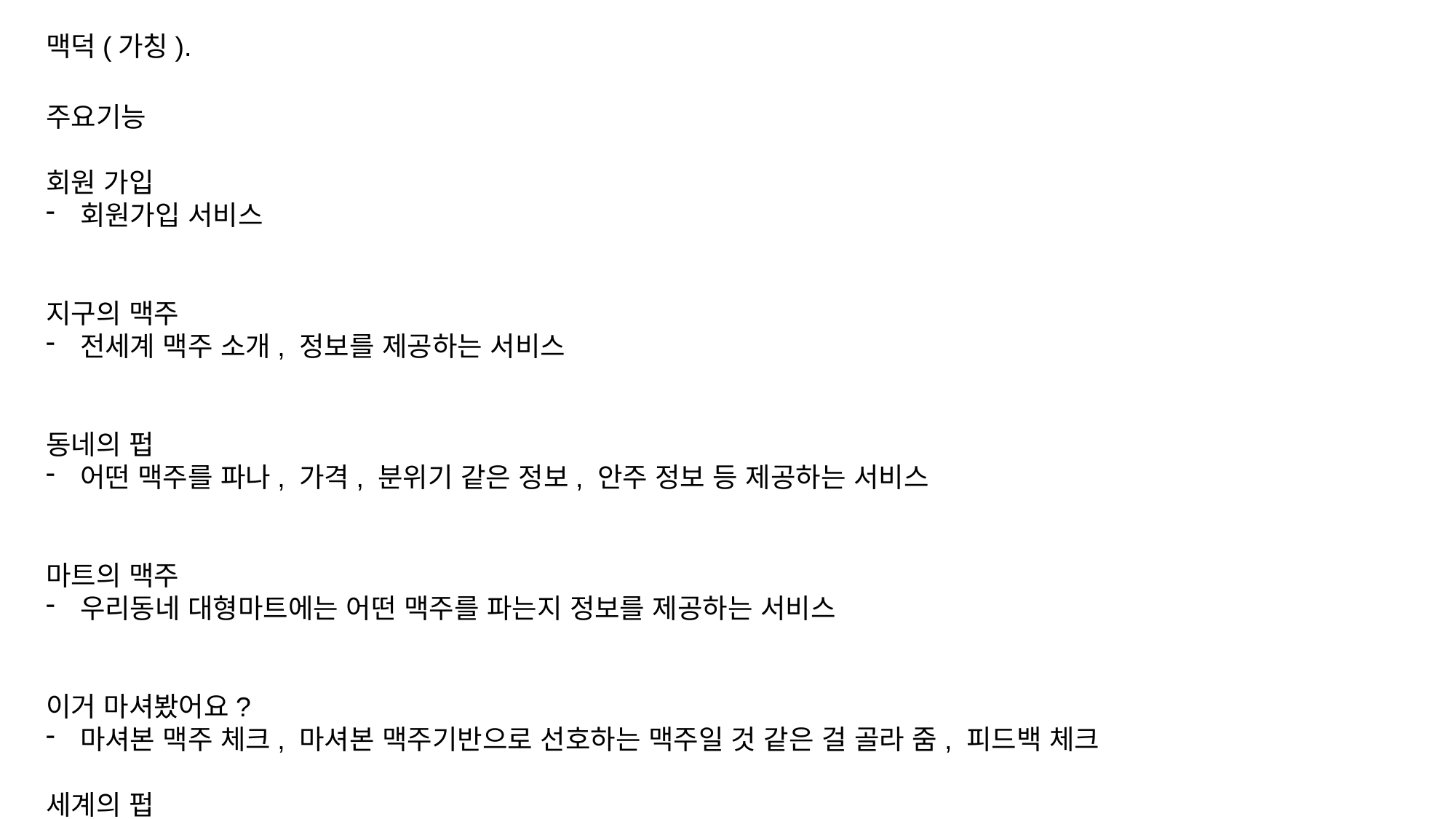

맥덕(가칭).
주요기능

회원 가입
회원가입 서비스

지구의 맥주
전세계 맥주 소개, 정보를 제공하는 서비스

동네의 펍
어떤 맥주를 파나, 가격, 분위기 같은 정보, 안주 정보 등 제공하는 서비스

마트의 맥주
우리동네 대형마트에는 어떤 맥주를 파는지 정보를 제공하는 서비스

이거 마셔봤어요?
마셔본 맥주 체크, 마셔본 맥주기반으로 선호하는 맥주일 것 같은 걸 골라 줌, 피드백 체크

세계의 펍
외국의 괜찮은 펍 소개, 위치 정보, 영업시간

관리자 기능
- ? 어떤걸 넣어야하지 ?